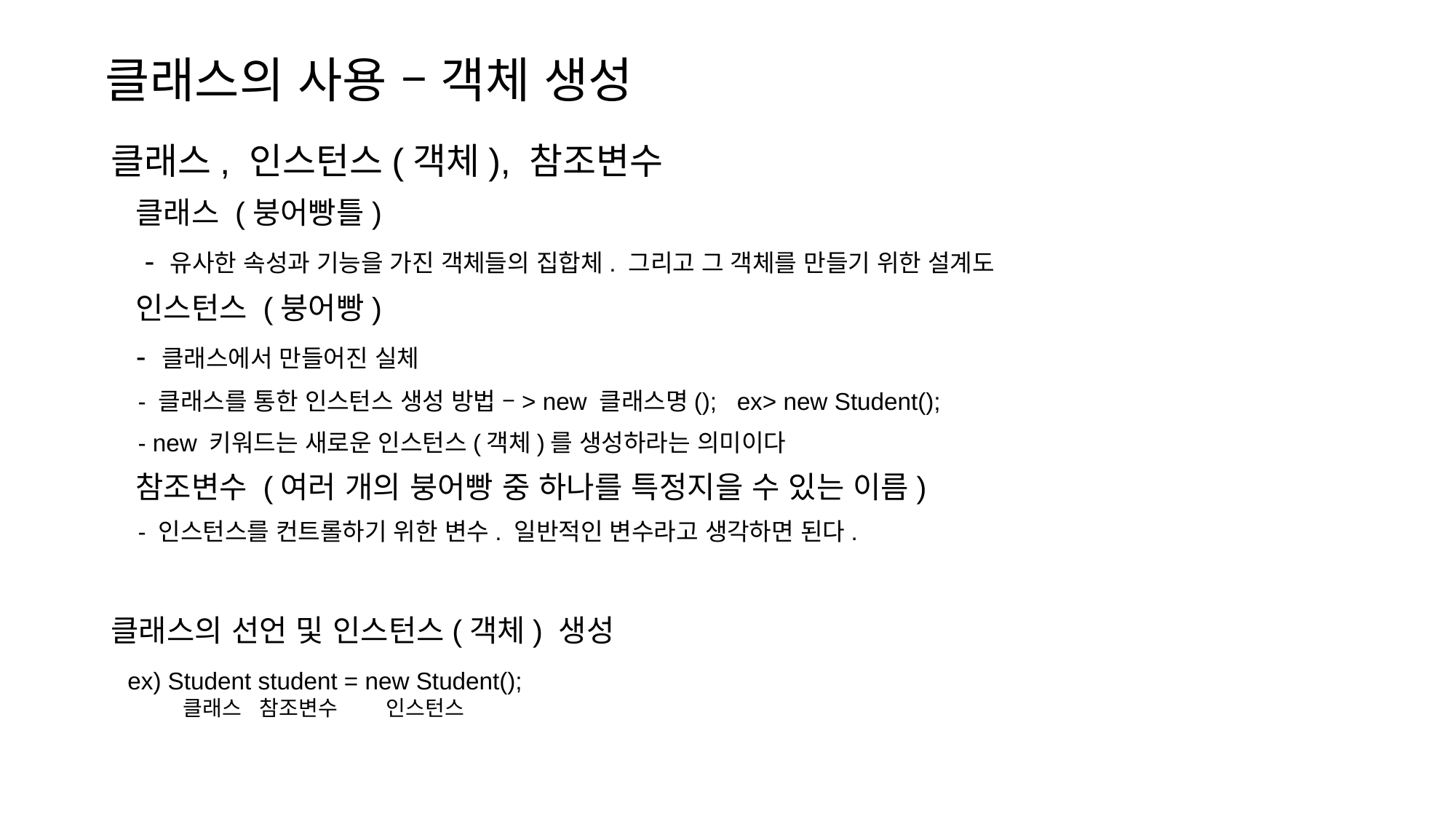

# 클래스의 사용 – 객체 생성
클래스, 인스턴스(객체), 참조변수
  클래스 (붕어빵틀)
    - 유사한 속성과 기능을 가진 객체들의 집합체. 그리고 그 객체를 만들기 위한 설계도
  인스턴스 (붕어빵)
   - 클래스에서 만들어진 실체
    - 클래스를 통한 인스턴스 생성 방법 –> new 클래스명();   ex> new Student();
    - new 키워드는 새로운 인스턴스(객체)를 생성하라는 의미이다
  참조변수 (여러 개의 붕어빵 중 하나를 특정지을 수 있는 이름)
    - 인스턴스를 컨트롤하기 위한 변수. 일반적인 변수라고 생각하면 된다.

클래스의 선언 및 인스턴스(객체) 생성
  ex) Student student = new Student();

클래스   참조변수        인스턴스